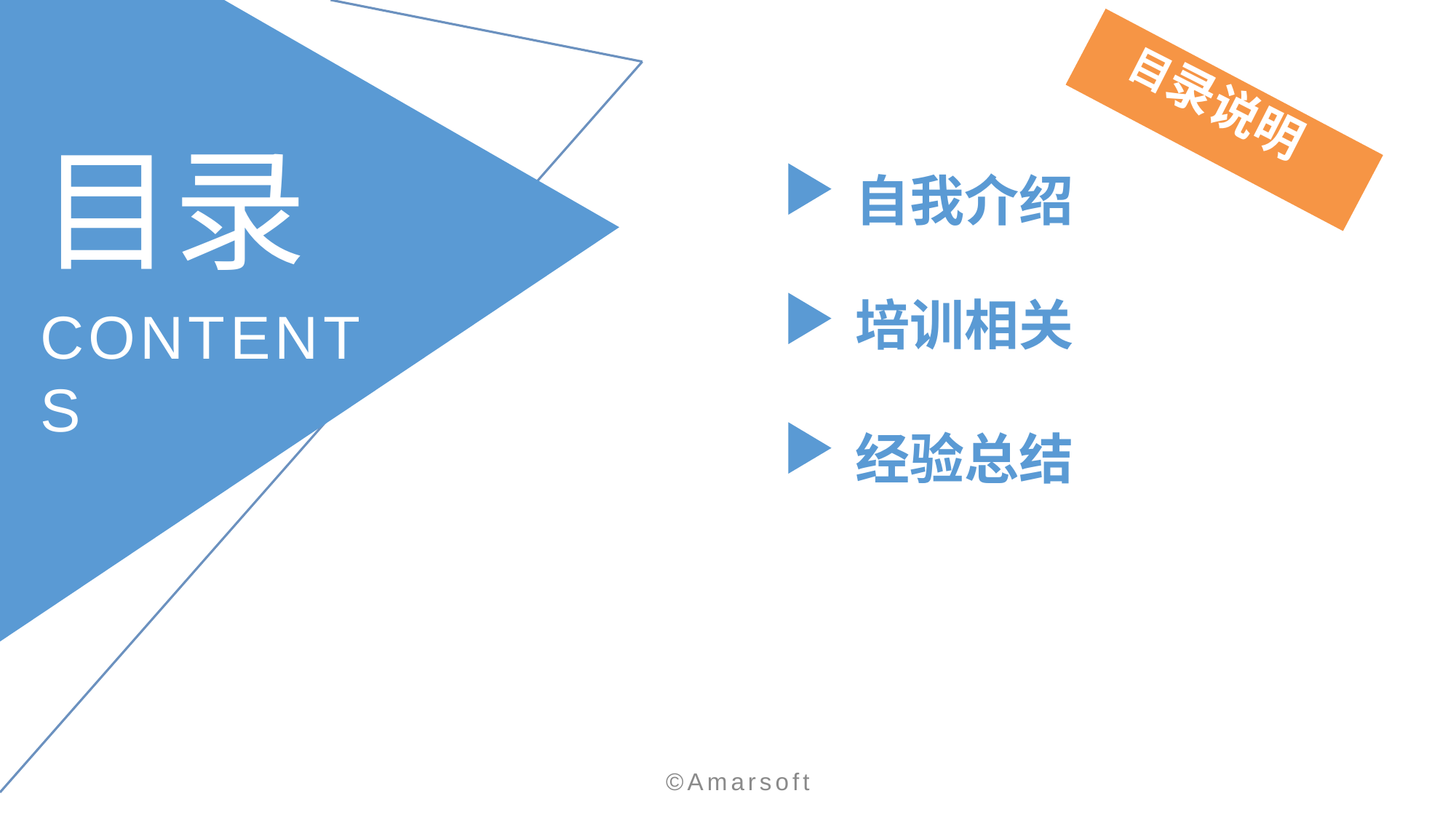

目录说明
# 目录

自我介绍
培训相关
经验总结

CONTENTS

©Amarsoft